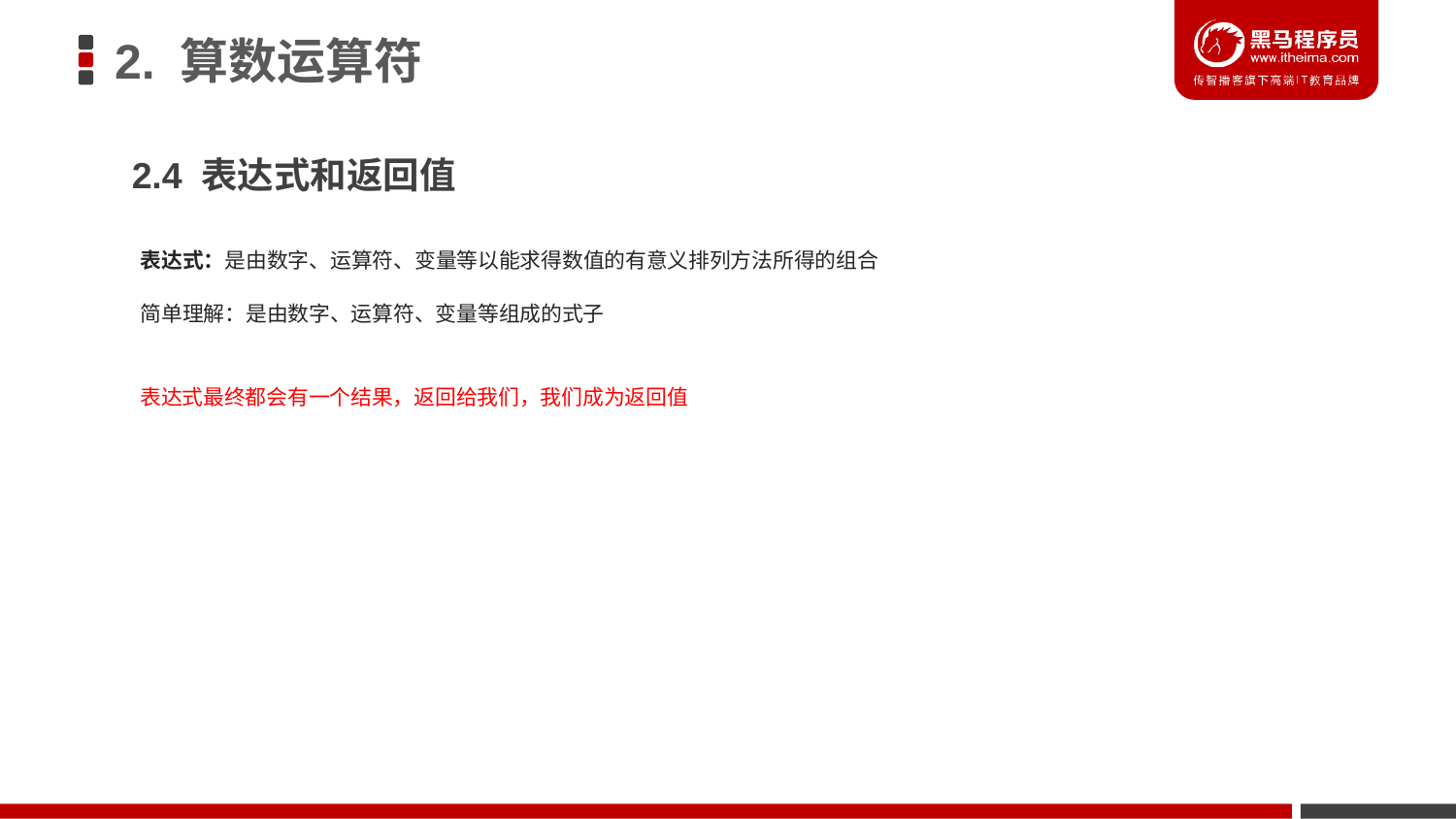

# 2. 算数运算符
2.4 表达式和返回值
表达式：是由数字、运算符、变量等以能求得数值的有意义排列方法所得的组合
简单理解：是由数字、运算符、变量等组成的式子
表达式最终都会有一个结果，返回给我们，我们成为返回值